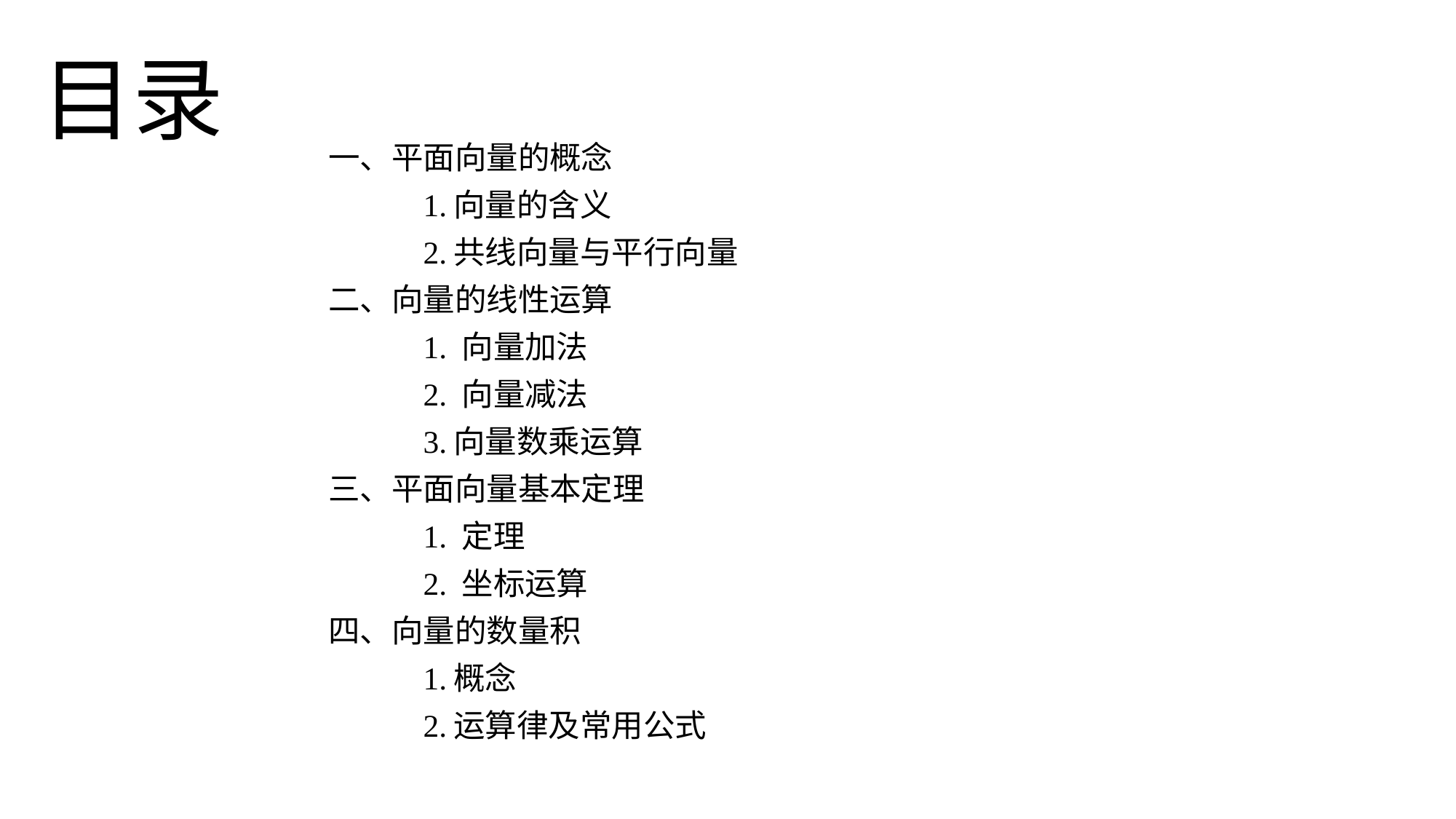

目录
一、平面向量的概念
	1.向量的含义
 	2.共线向量与平行向量
二、向量的线性运算
	1. 向量加法
	2. 向量减法
	3.向量数乘运算
三、平面向量基本定理
	1. 定理
	2. 坐标运算
四、向量的数量积
	1.概念
	2.运算律及常用公式